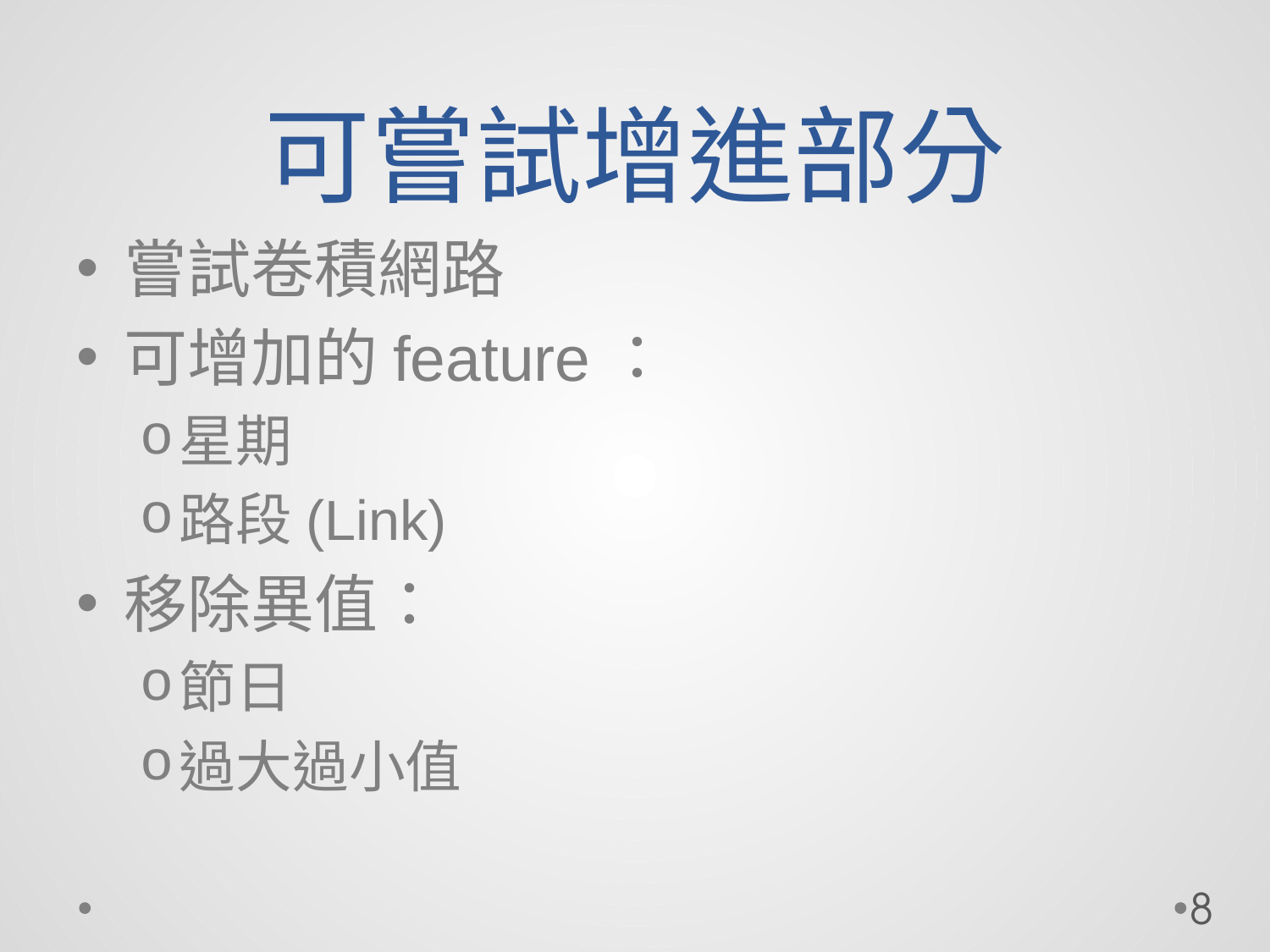

# 可嘗試增進部分
嘗試卷積網路
可增加的feature：
星期
路段(Link)
移除異值：
節日
過大過小值
8